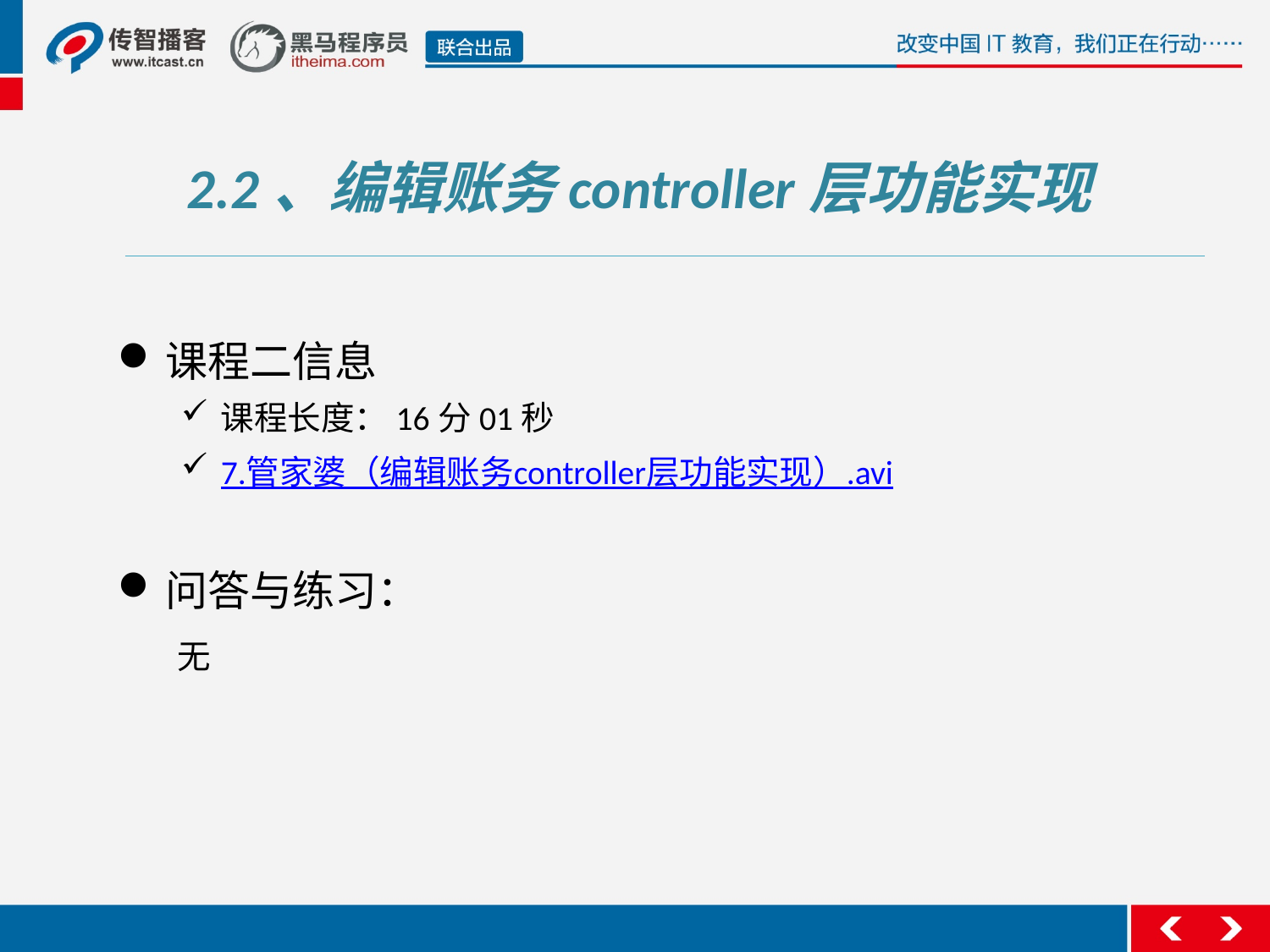

2.2、编辑账务controller层功能实现

课程二信息
课程长度：16分01秒
7.管家婆（编辑账务controller层功能实现）.avi

问答与练习：
       无